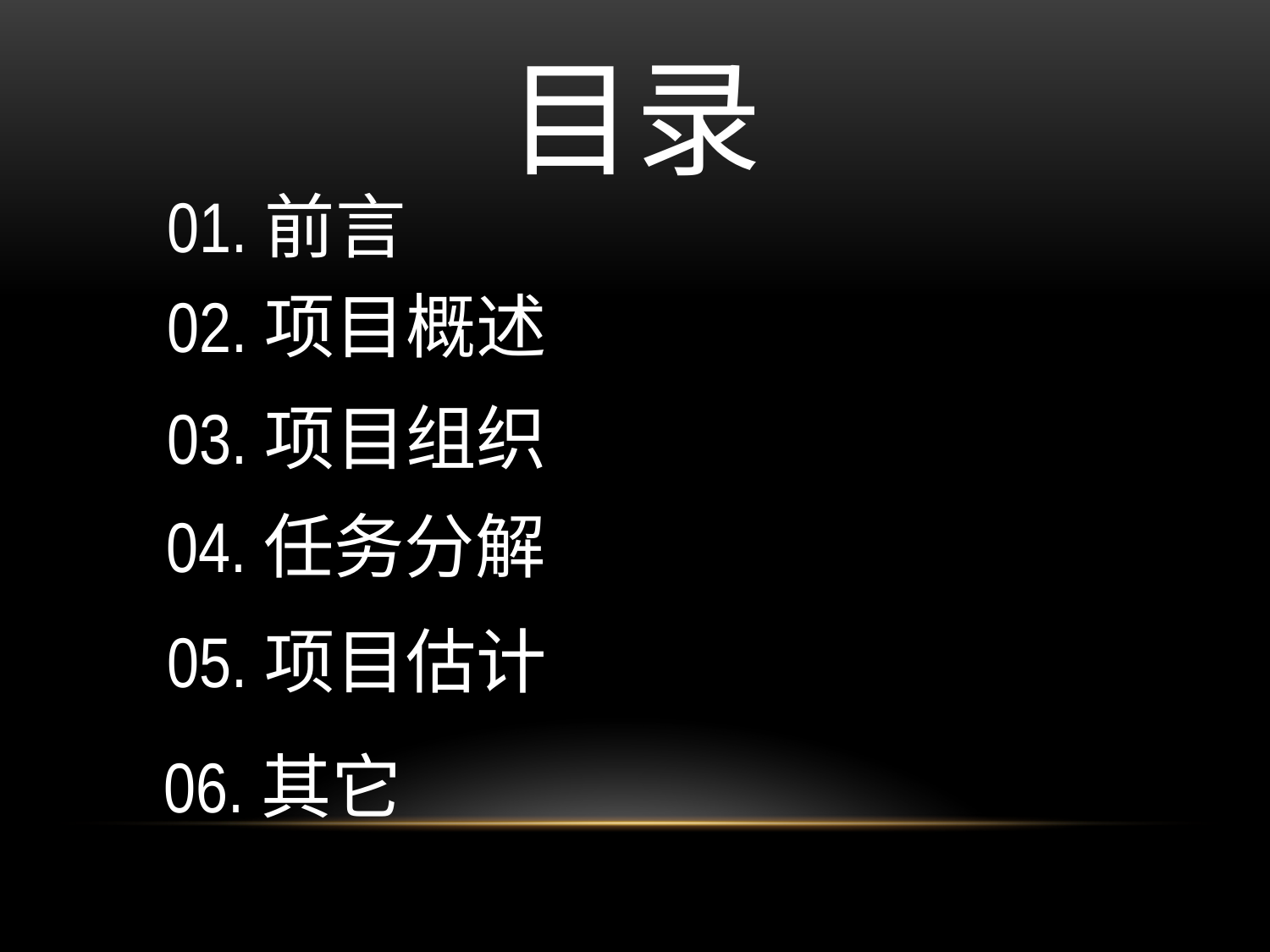

# 目录
01.前言
02.项目概述

03.项目组织
04.任务分解
05.项目估计
06.其它